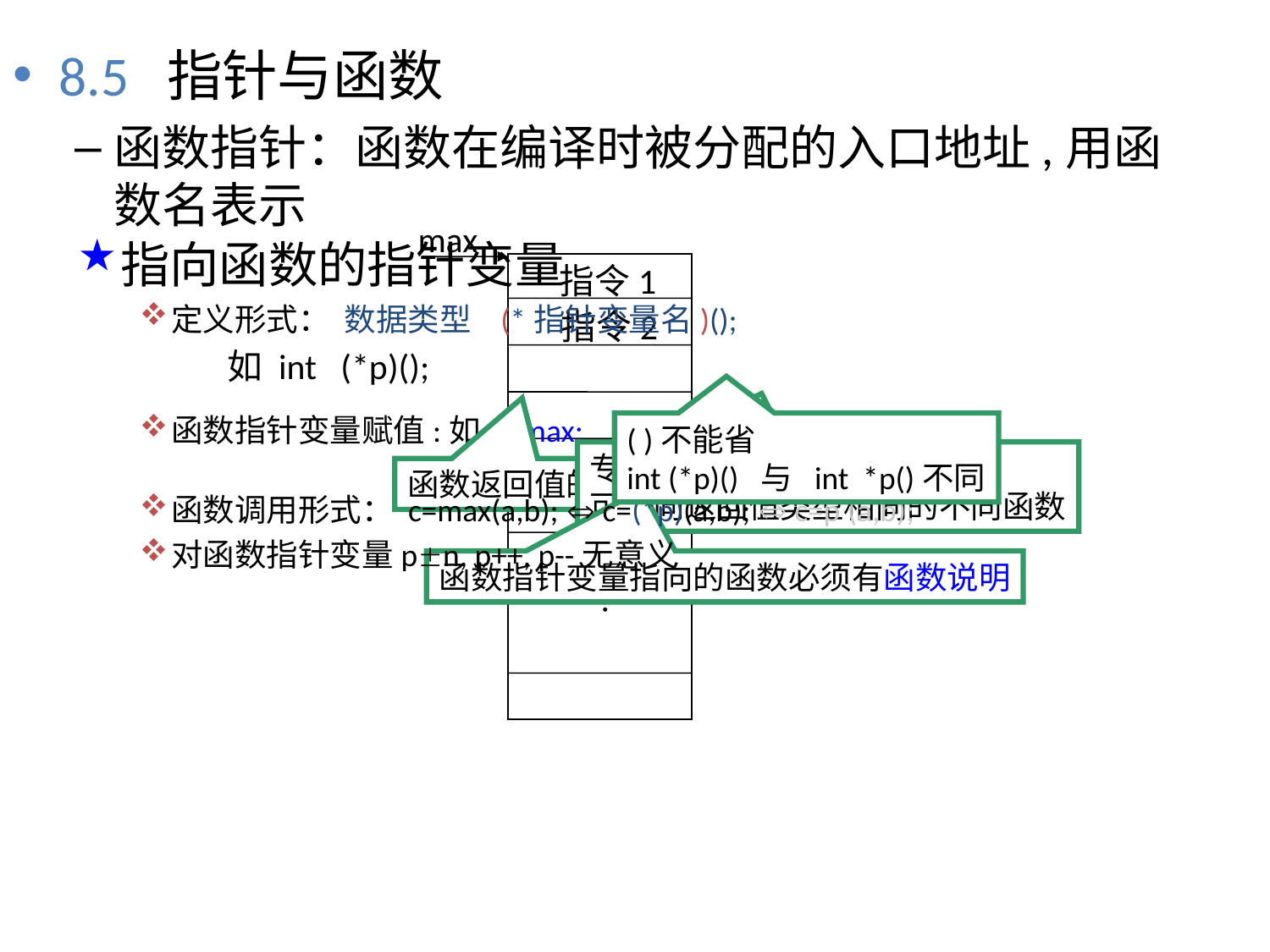

8.5  指针与函数
函数指针：函数在编译时被分配的入口地址,用函数名表示
max

指令1

指令2

…...

指向函数的指针变量
定义形式：  数据类型   (*指针变量名)();
  如 int   (*p)();
( )不能省
int (*p)()  与  int  *p()不同
函数指针变量赋值:如p=max;
专门存放函数入口地址
可指向返回值类型相同的不同函数
函数返回值的数据类型
函数调用形式： c=max(a,b); ⇔ c=(*p)(a,b); ⇔ c=p (a,b);
对函数指针变量p±n, p++, p--无意义
函数指针变量指向的函数必须有函数说明